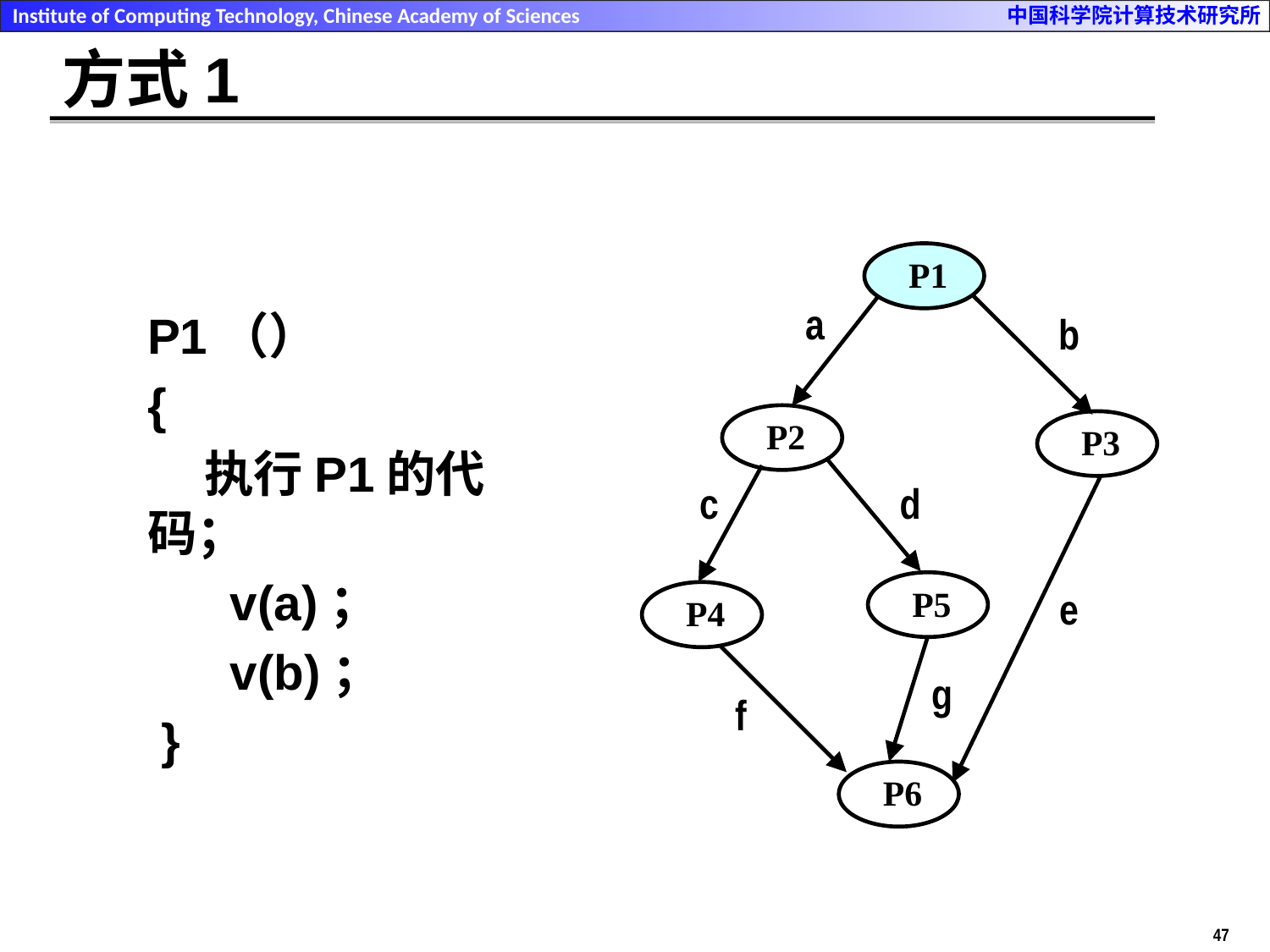

# 方式1
   P1
a

P1（）
{
    执行P1的代码；
      v(a)；
      v(b)；
 }
b
   P2
   P3

c
d

   P5
e
   P4

g
f
   P6